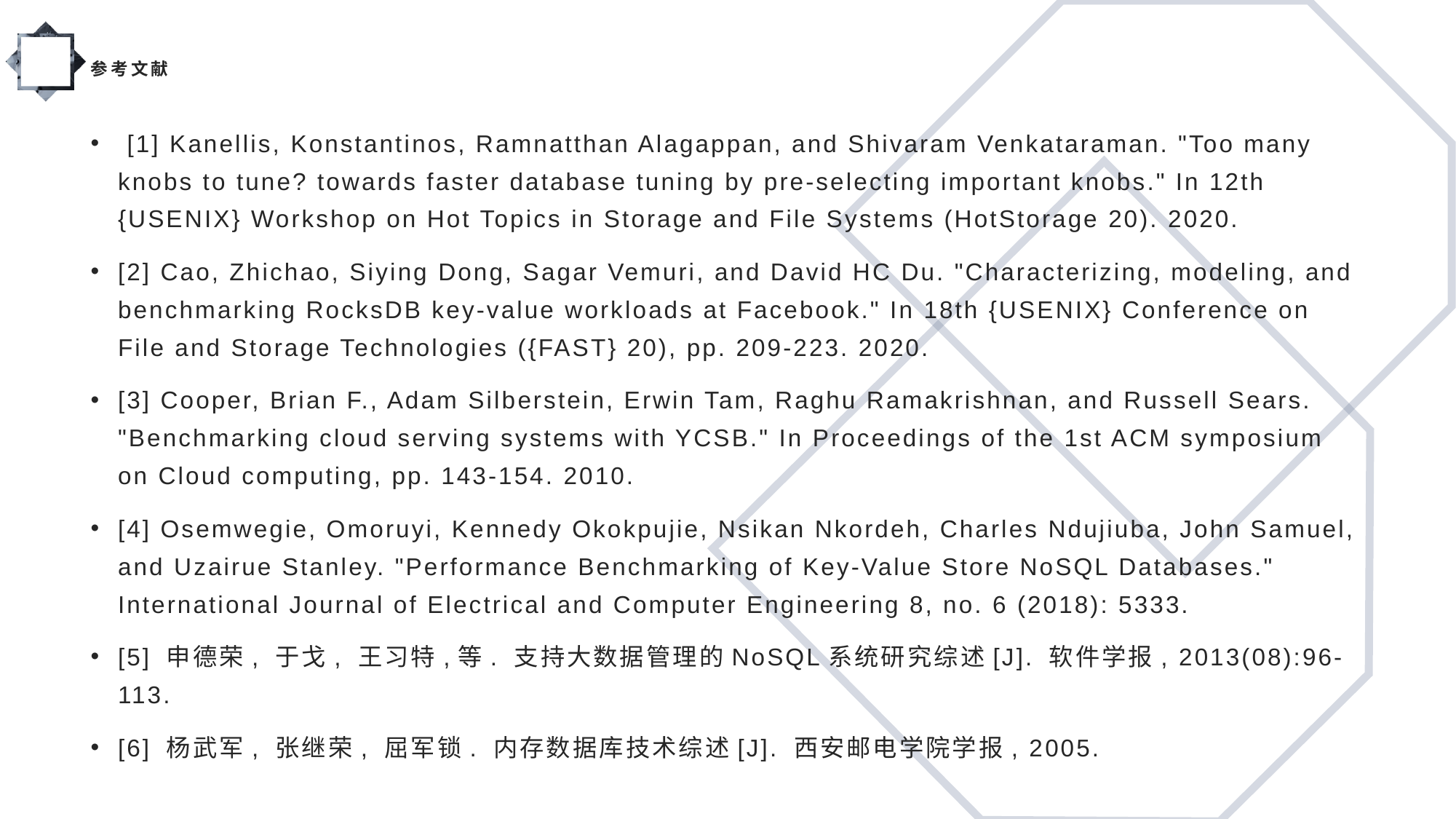

# 参考文献
 [1] Kanellis, Konstantinos, Ramnatthan Alagappan, and Shivaram Venkataraman. "Too many knobs to tune? towards faster database tuning by pre-selecting important knobs." In 12th {USENIX} Workshop on Hot Topics in Storage and File Systems (HotStorage 20). 2020.
[2] Cao, Zhichao, Siying Dong, Sagar Vemuri, and David HC Du. "Characterizing, modeling, and benchmarking RocksDB key-value workloads at Facebook." In 18th {USENIX} Conference on File and Storage Technologies ({FAST} 20), pp. 209-223. 2020.
[3] Cooper, Brian F., Adam Silberstein, Erwin Tam, Raghu Ramakrishnan, and Russell Sears. "Benchmarking cloud serving systems with YCSB." In Proceedings of the 1st ACM symposium on Cloud computing, pp. 143-154. 2010.
[4] Osemwegie, Omoruyi, Kennedy Okokpujie, Nsikan Nkordeh, Charles Ndujiuba, John Samuel, and Uzairue Stanley. "Performance Benchmarking of Key-Value Store NoSQL Databases." International Journal of Electrical and Computer Engineering 8, no. 6 (2018): 5333.
[5] 申德荣, 于戈, 王习特,等. 支持大数据管理的NoSQL系统研究综述[J]. 软件学报, 2013(08):96-113.
[6] 杨武军, 张继荣, 屈军锁. 内存数据库技术综述[J]. 西安邮电学院学报, 2005.